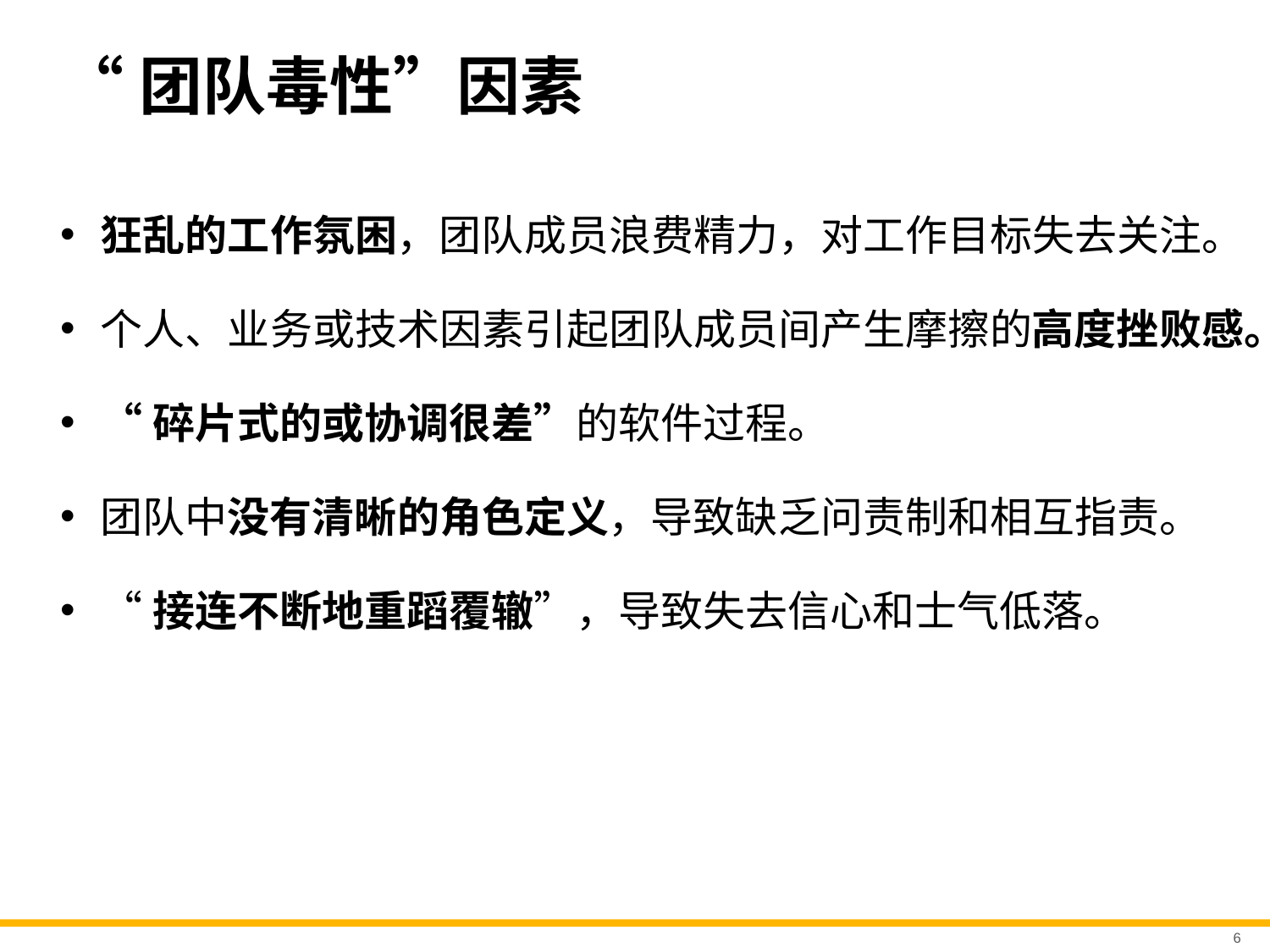

# “团队毒性”因素
狂乱的工作氛困，团队成员浪费精力，对工作目标失去关注。
个人、业务或技术因素引起团队成员间产生摩擦的高度挫败感。
“碎片式的或协调很差”的软件过程。
团队中没有清晰的角色定义，导致缺乏问责制和相互指责。
“接连不断地重蹈覆辙”，导致失去信心和士气低落。
6